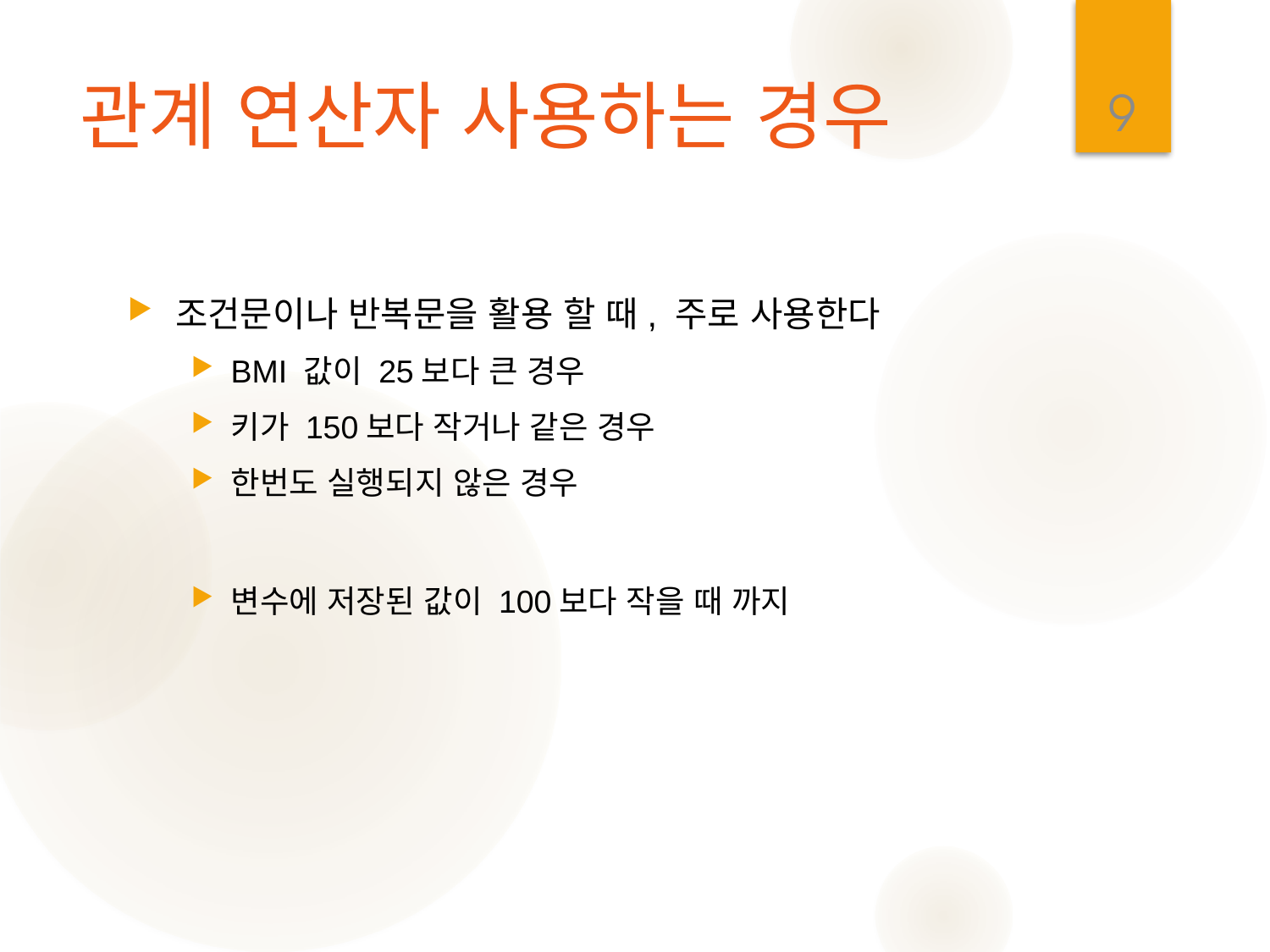

9
# 관계 연산자 사용하는 경우
조건문이나 반복문을 활용 할 때, 주로 사용한다
BMI 값이 25보다 큰 경우
키가 150보다 작거나 같은 경우
한번도 실행되지 않은 경우

변수에 저장된 값이 100보다 작을 때 까지